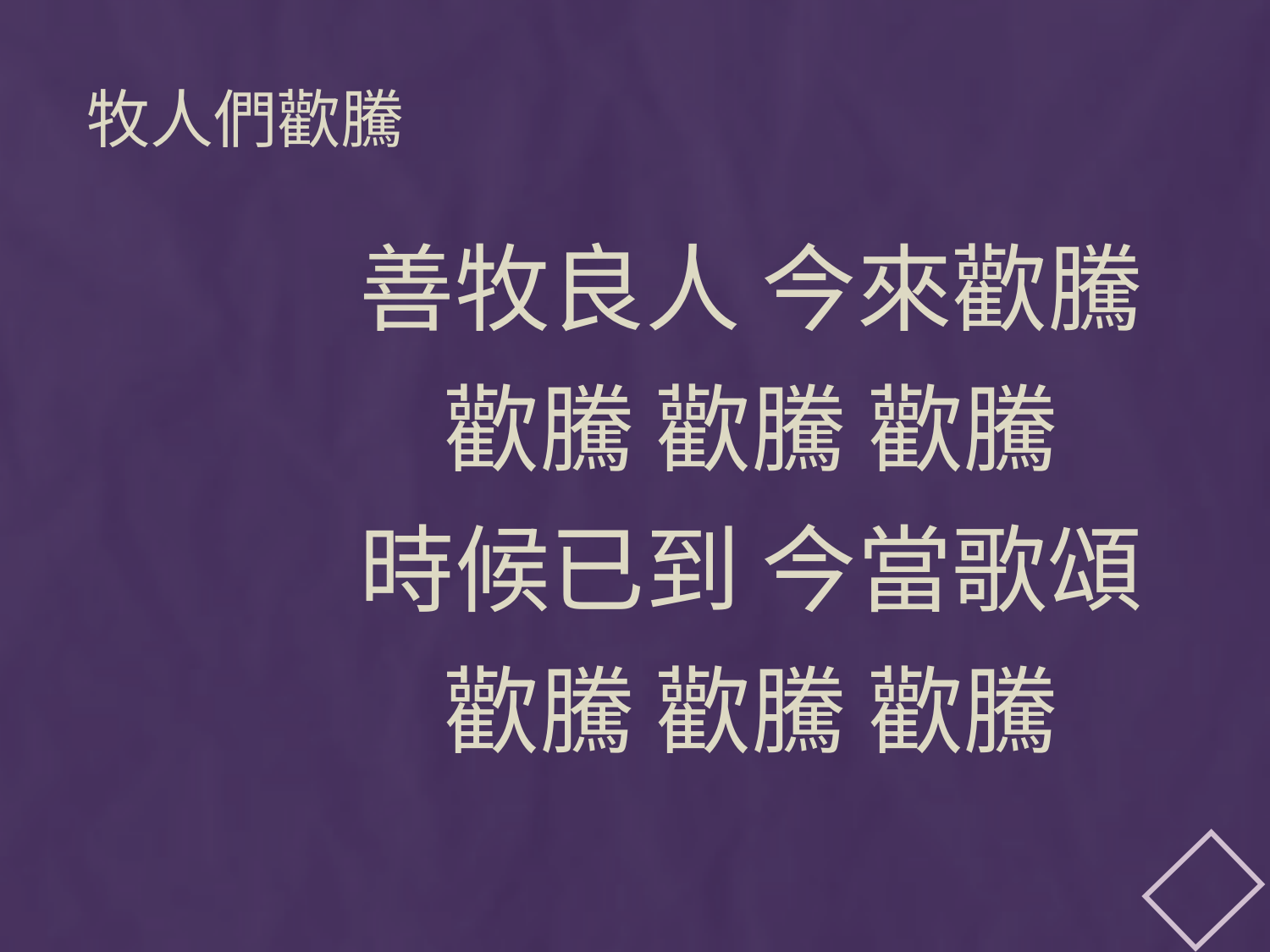

# 牧人們歡騰
善牧良人 今來歡騰
歡騰 歡騰 歡騰
時候已到 今當歌頌
歡騰 歡騰 歡騰